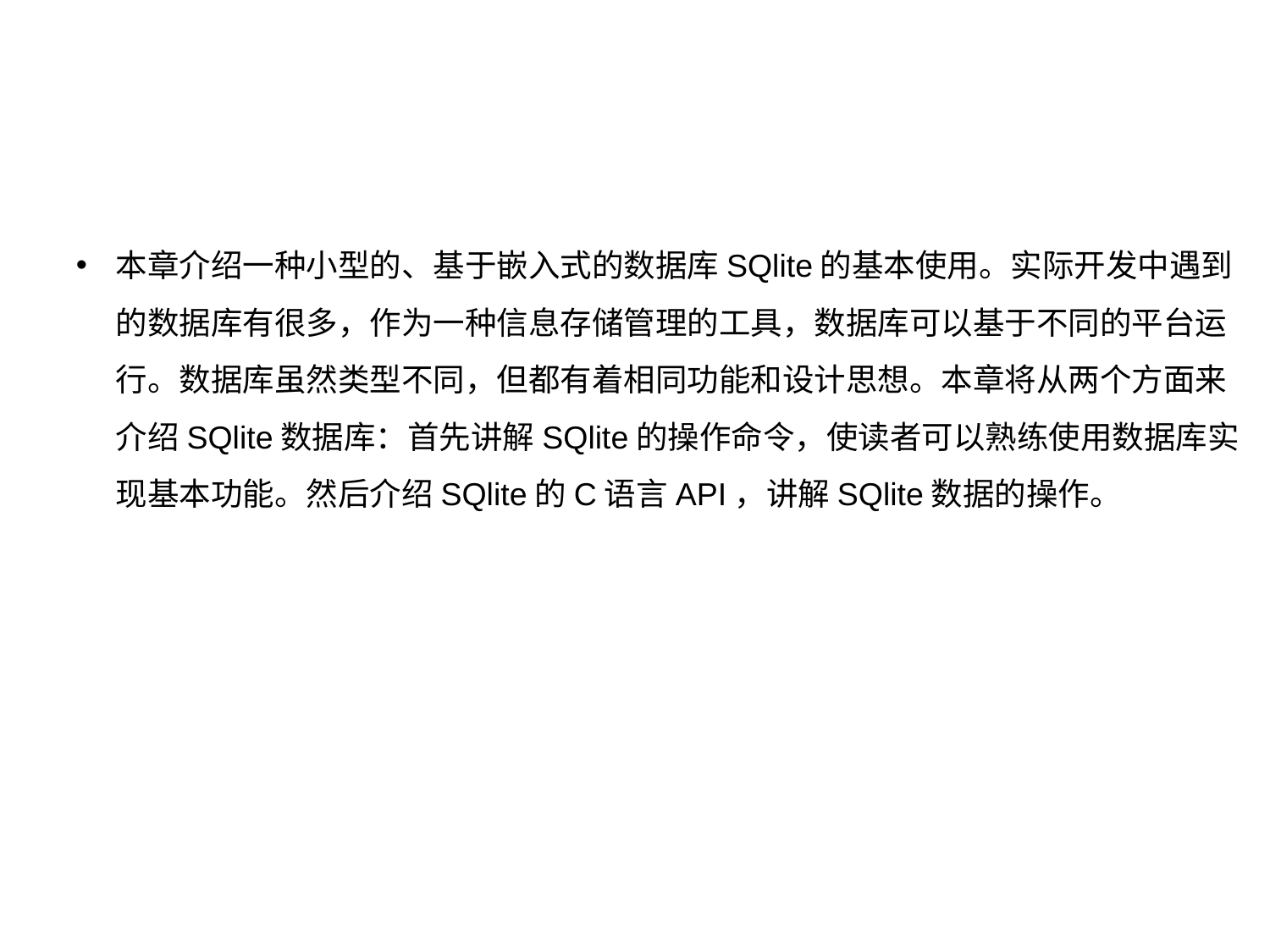

本章介绍一种小型的、基于嵌入式的数据库SQlite的基本使用。实际开发中遇到的数据库有很多，作为一种信息存储管理的工具，数据库可以基于不同的平台运行。数据库虽然类型不同，但都有着相同功能和设计思想。本章将从两个方面来介绍SQlite数据库：首先讲解SQlite的操作命令，使读者可以熟练使用数据库实现基本功能。然后介绍SQlite的C语言API，讲解SQlite数据的操作。